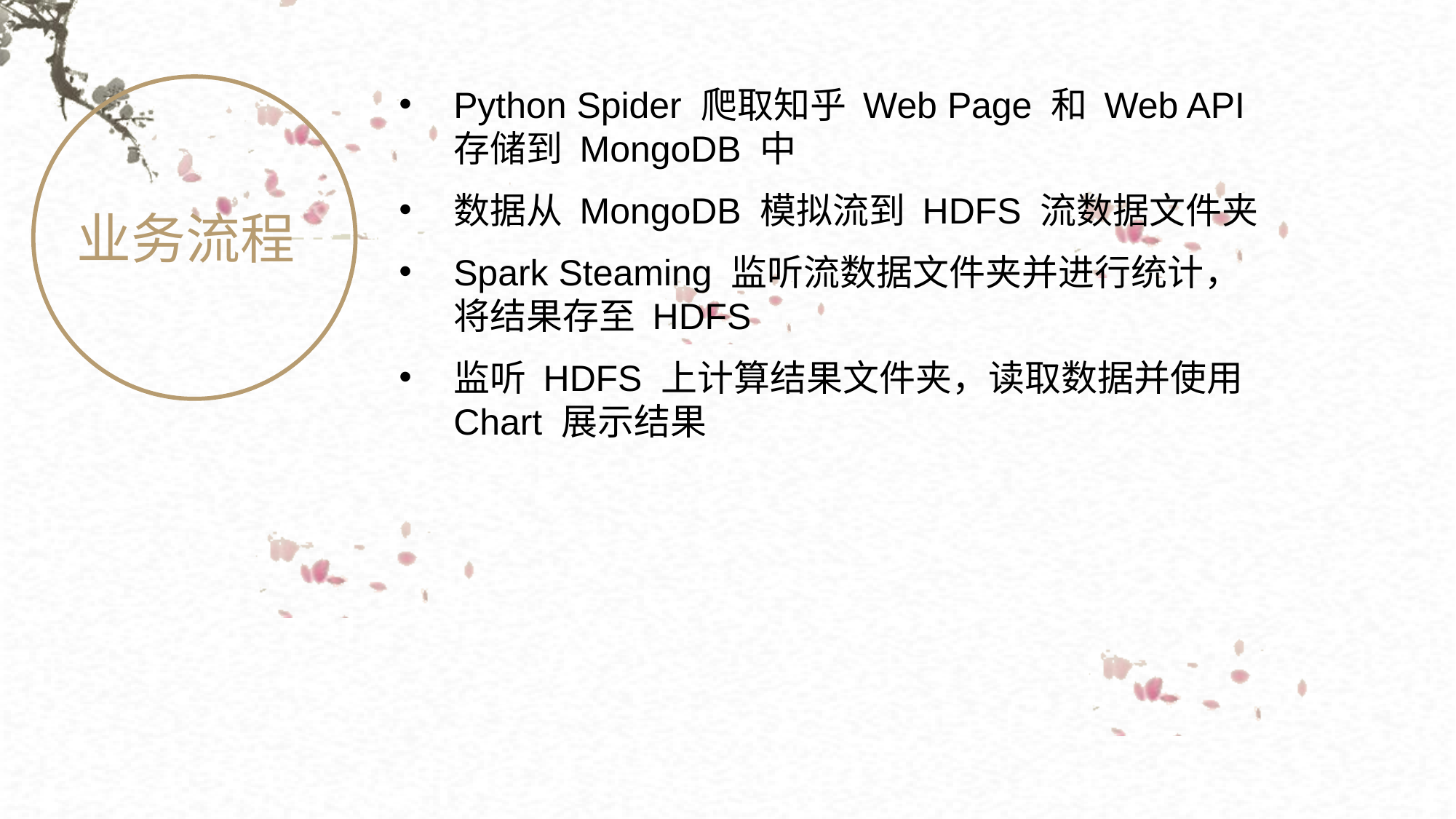

Python Spider 爬取知乎 Web Page 和 Web API 存储到 MongoDB 中
数据从 MongoDB 模拟流到 HDFS 流数据文件夹
Spark Steaming 监听流数据文件夹并进行统计，将结果存至 HDFS
监听 HDFS 上计算结果文件夹，读取数据并使用 Chart 展示结果
业务流程